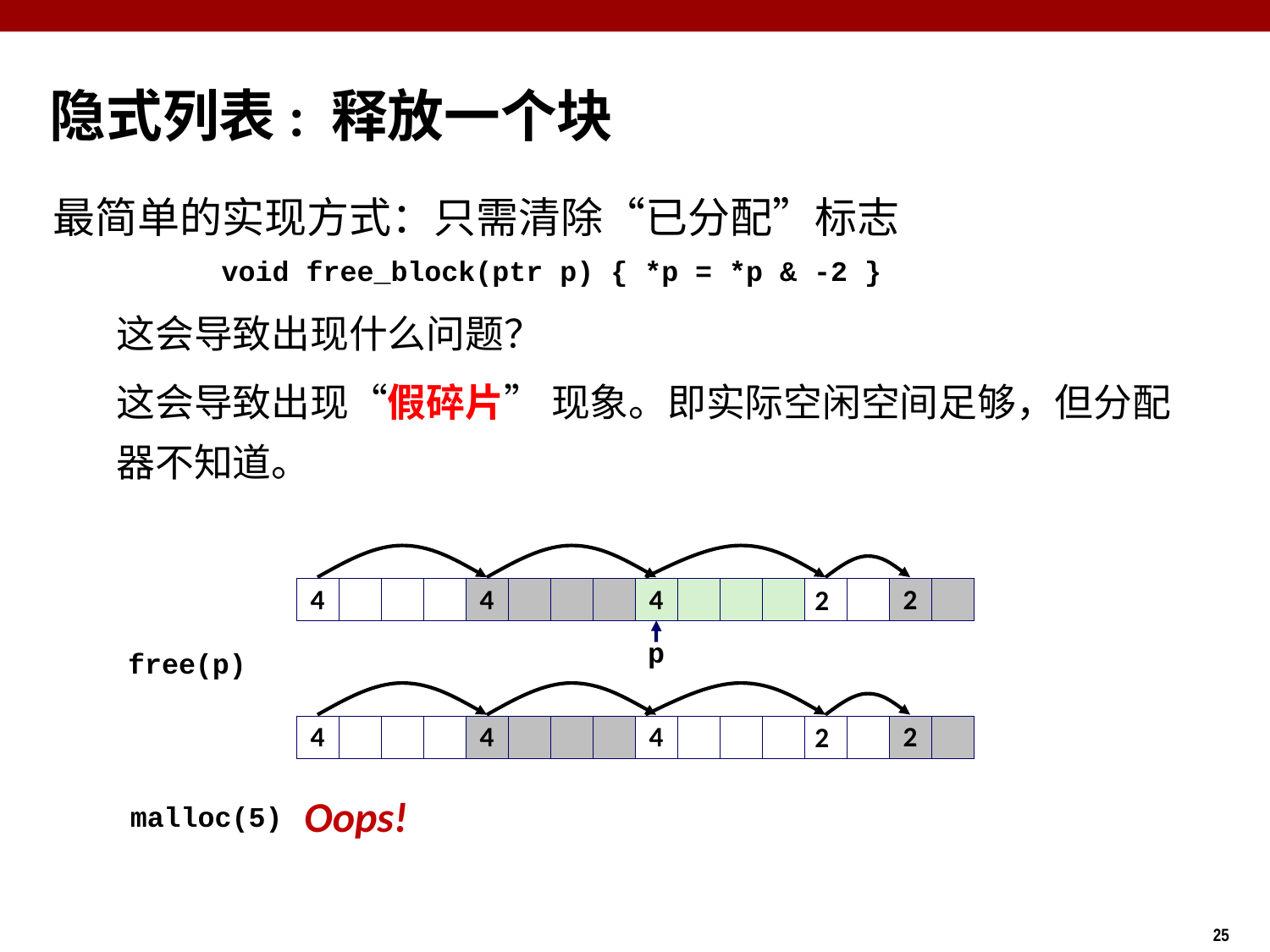

# 隐式列表: 释放一个块
最简单的实现方式：只需清除“已分配”标志
  void free_block(ptr p) { *p = *p & -2 }
这会导致出现什么问题？
这会导致出现“假碎片” 现象。即实际空闲空间足够，但分配器不知道。

2
4

4

4

2

p
free(p)

2
4

4

4

2

Oops!
malloc(5)